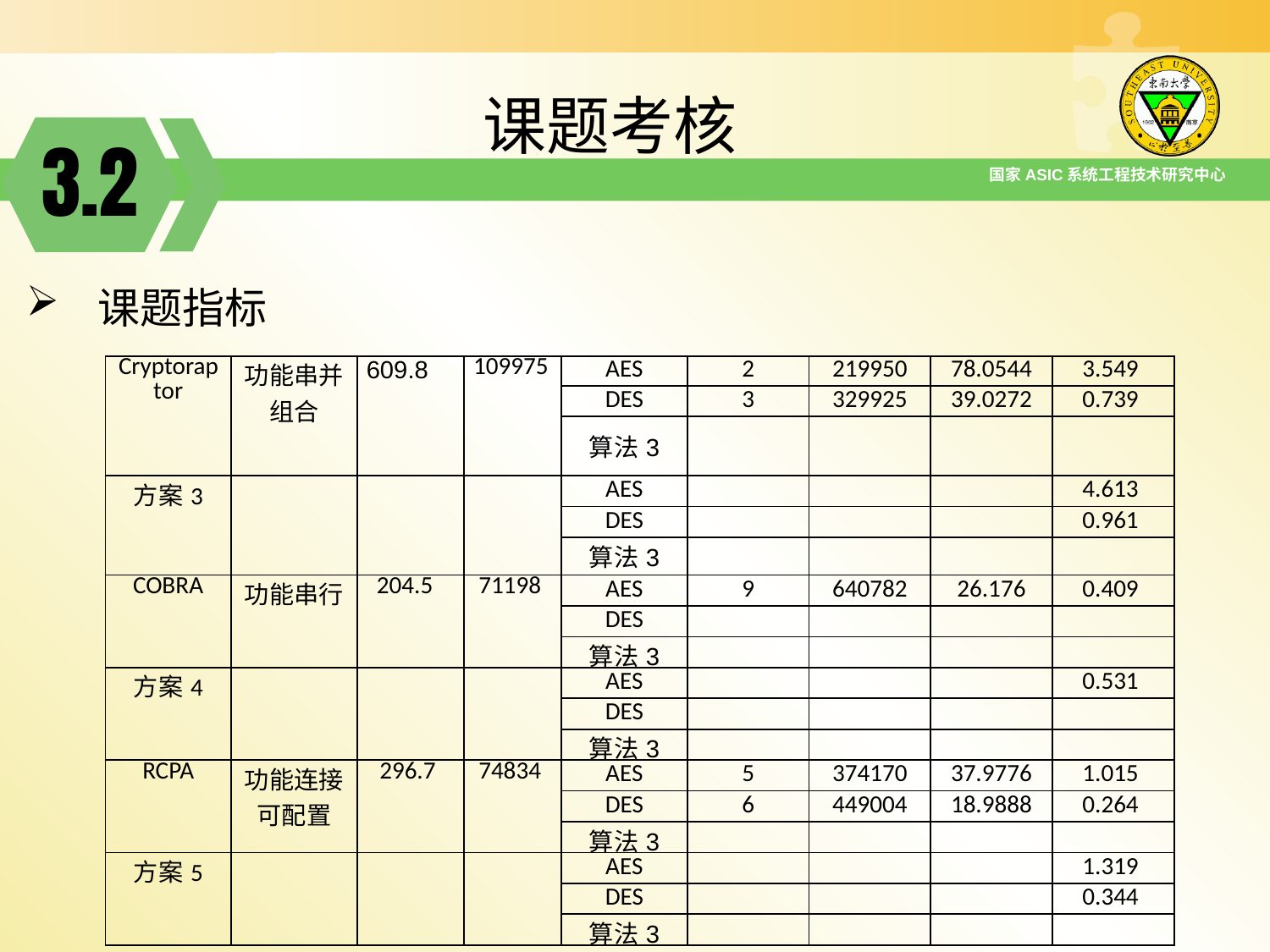

课题考核
3.2

国家ASIC系统工程技术研究中心
课题指标
| Cryptoraptor | 功能串并组合 | 609.8 | 109975 | AES | 2 | 219950 | 78.0544 | 3.549 |
| --- | --- | --- | --- | --- | --- | --- | --- | --- |
|  |  |  |  | DES | 3 | 329925 | 39.0272 | 0.739 |
|  |  |  |  | 算法3 |  |  |  |  |
| 方案3 |  |  |  | AES |  |  |  | 4.613 |
|  |  |  |  | DES |  |  |  | 0.961 |
|  |  |  |  | 算法3 |  |  |  |  |
| COBRA | 功能串行 | 204.5 | 71198 | AES | 9 | 640782 | 26.176 | 0.409 |
|  |  |  |  | DES |  |  |  |  |
|  |  |  |  | 算法3 |  |  |  |  |
| 方案4 |  |  |  | AES |  |  |  | 0.531 |
|  |  |  |  | DES |  |  |  |  |
|  |  |  |  | 算法3 |  |  |  |  |
| RCPA | 功能连接可配置 | 296.7 | 74834 | AES | 5 | 374170 | 37.9776 | 1.015 |
|  |  |  |  | DES | 6 | 449004 | 18.9888 | 0.264 |
|  |  |  |  | 算法3 |  |  |  |  |
| 方案5 |  |  |  | AES |  |  |  | 1.319 |
|  |  |  |  | DES |  |  |  | 0.344 |
|  |  |  |  | 算法3 |  |  |  |  |